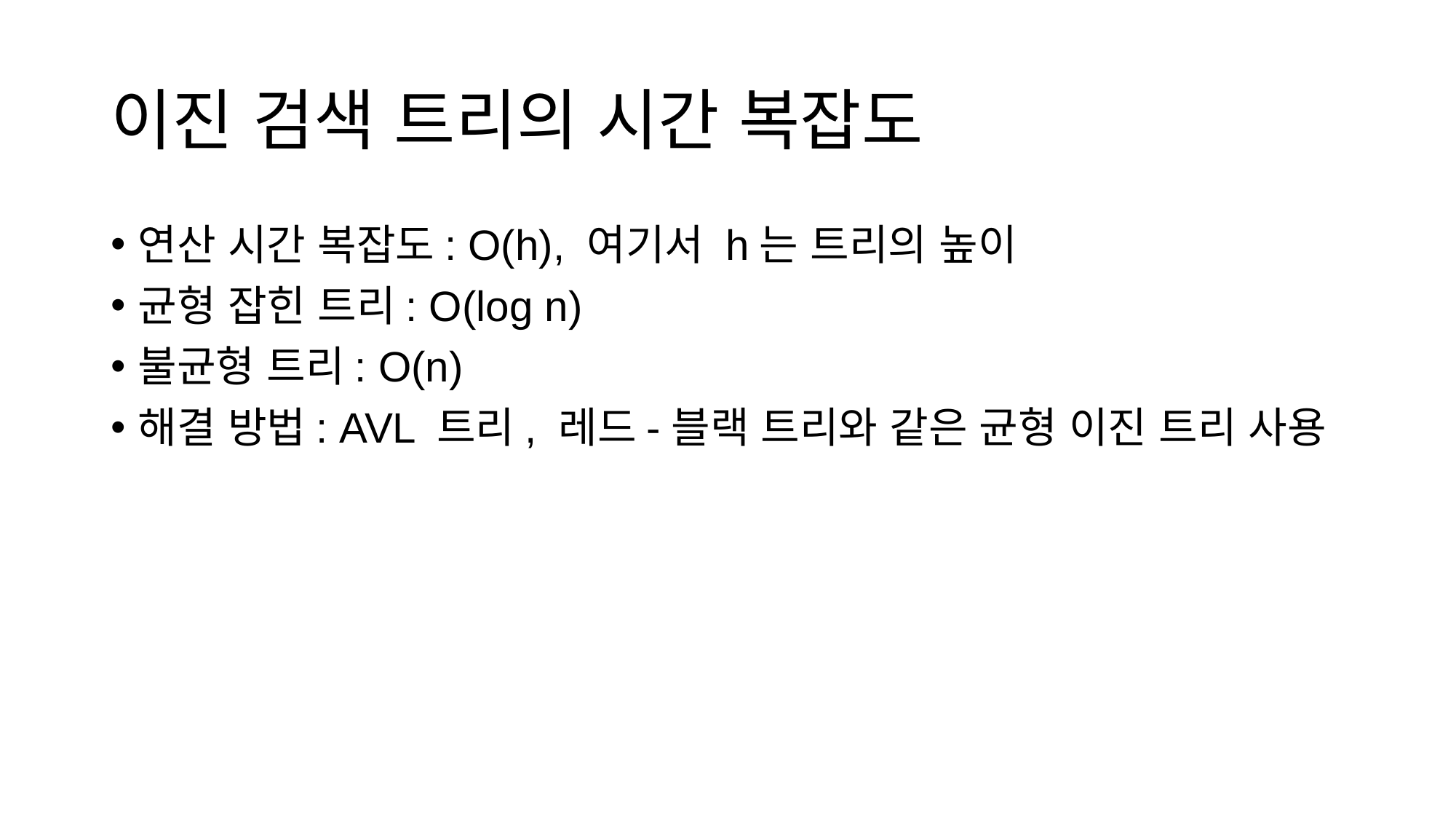

# 이진 검색 트리의 시간 복잡도
연산 시간 복잡도: O(h), 여기서 h는 트리의 높이
균형 잡힌 트리: O(log n)
불균형 트리: O(n)
해결 방법: AVL 트리, 레드-블랙 트리와 같은 균형 이진 트리 사용